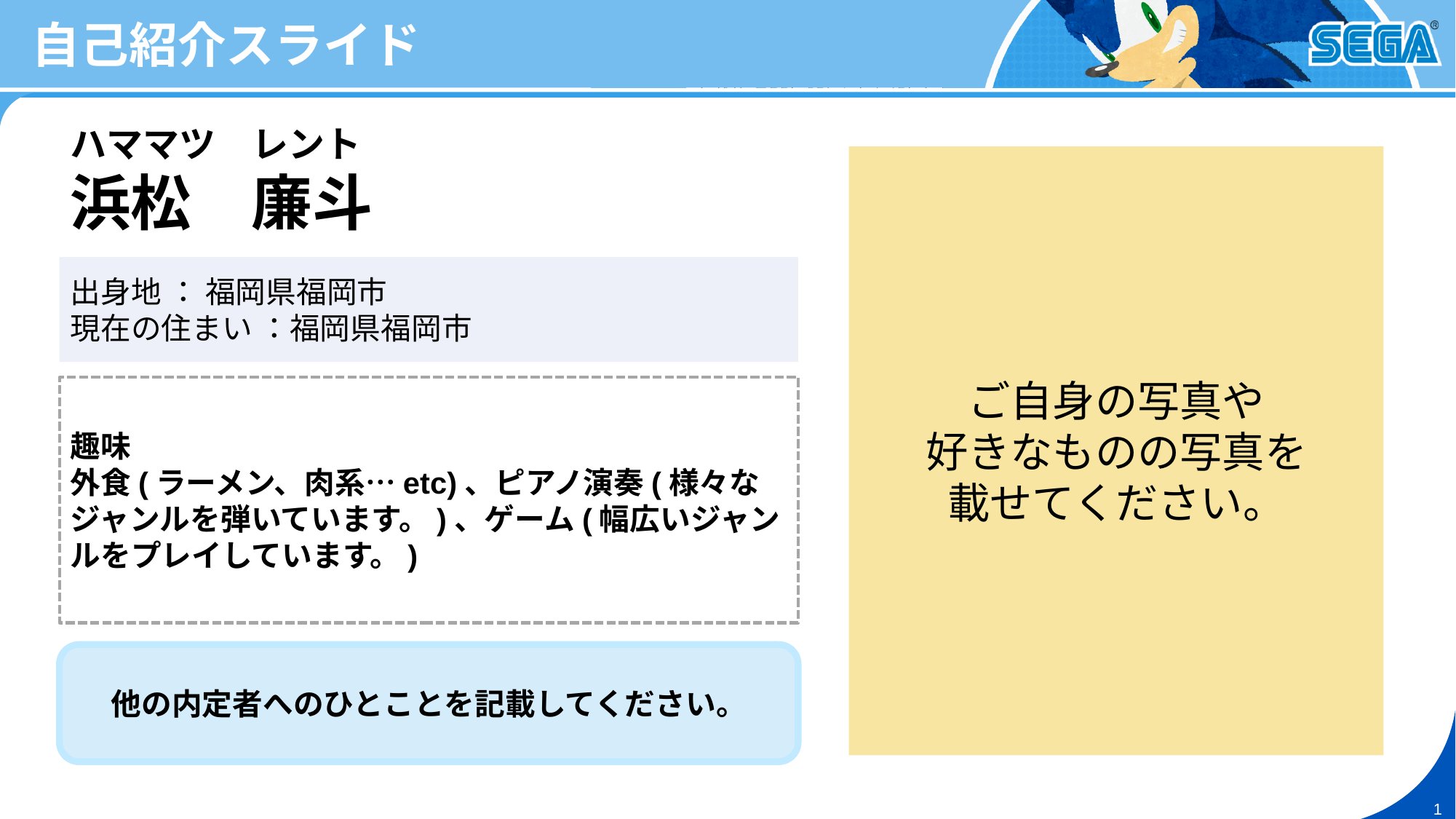

自己紹介スライド
ハママツ　レント
浜松　廉斗
ご自身の写真や
好きなものの写真を
載せてください。
出身地 ： 福岡県福岡市
現在の住まい ：福岡県福岡市
趣味
外食(ラーメン、肉系…etc)、ピアノ演奏(様々なジャンルを弾いています。)、ゲーム(幅広いジャンルをプレイしています。)
他の内定者へのひとことを記載してください。